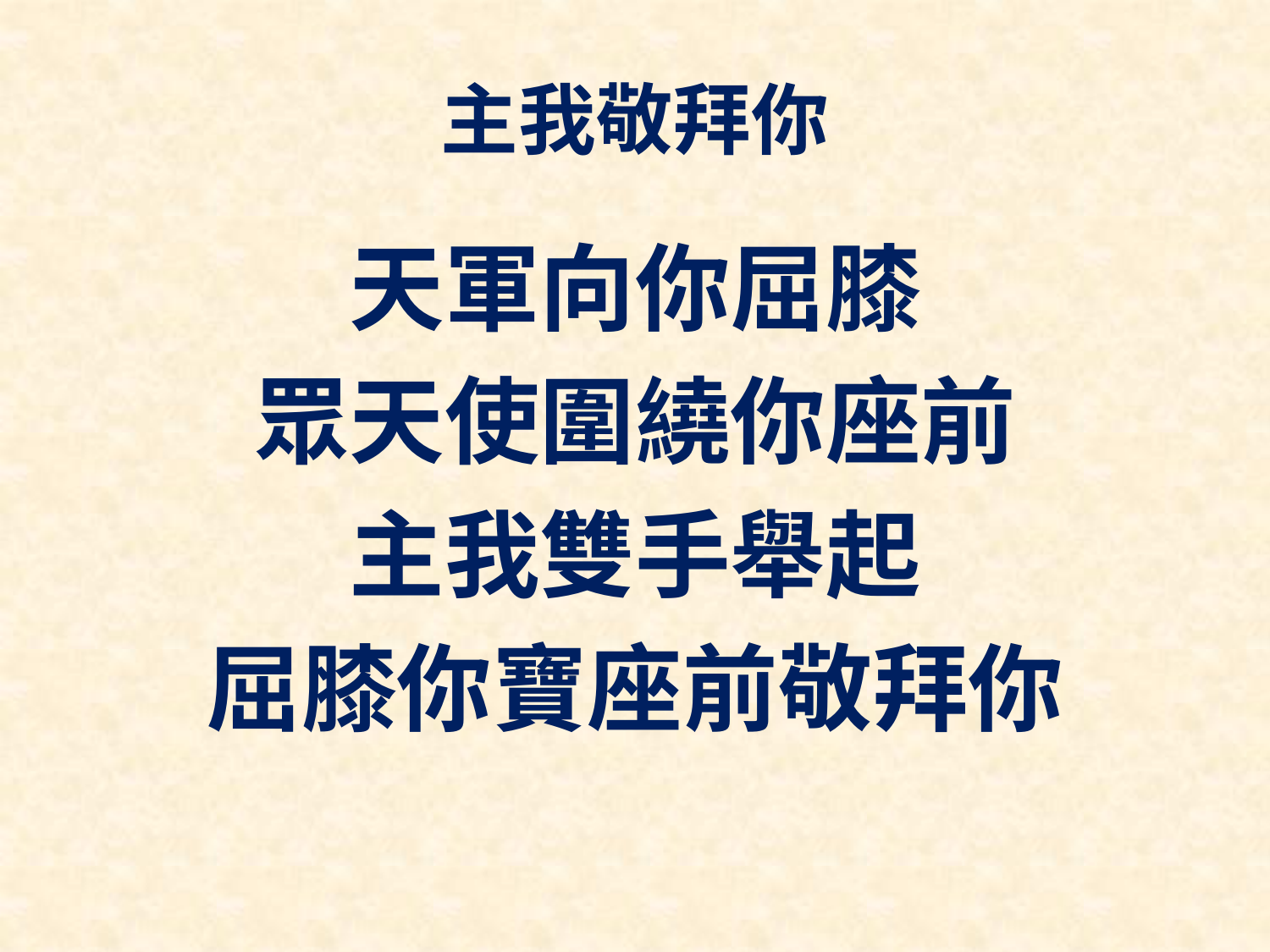

# 主我敬拜你
天軍向你屈膝
眾天使圍繞你座前
主我雙手舉起
屈膝你寶座前敬拜你